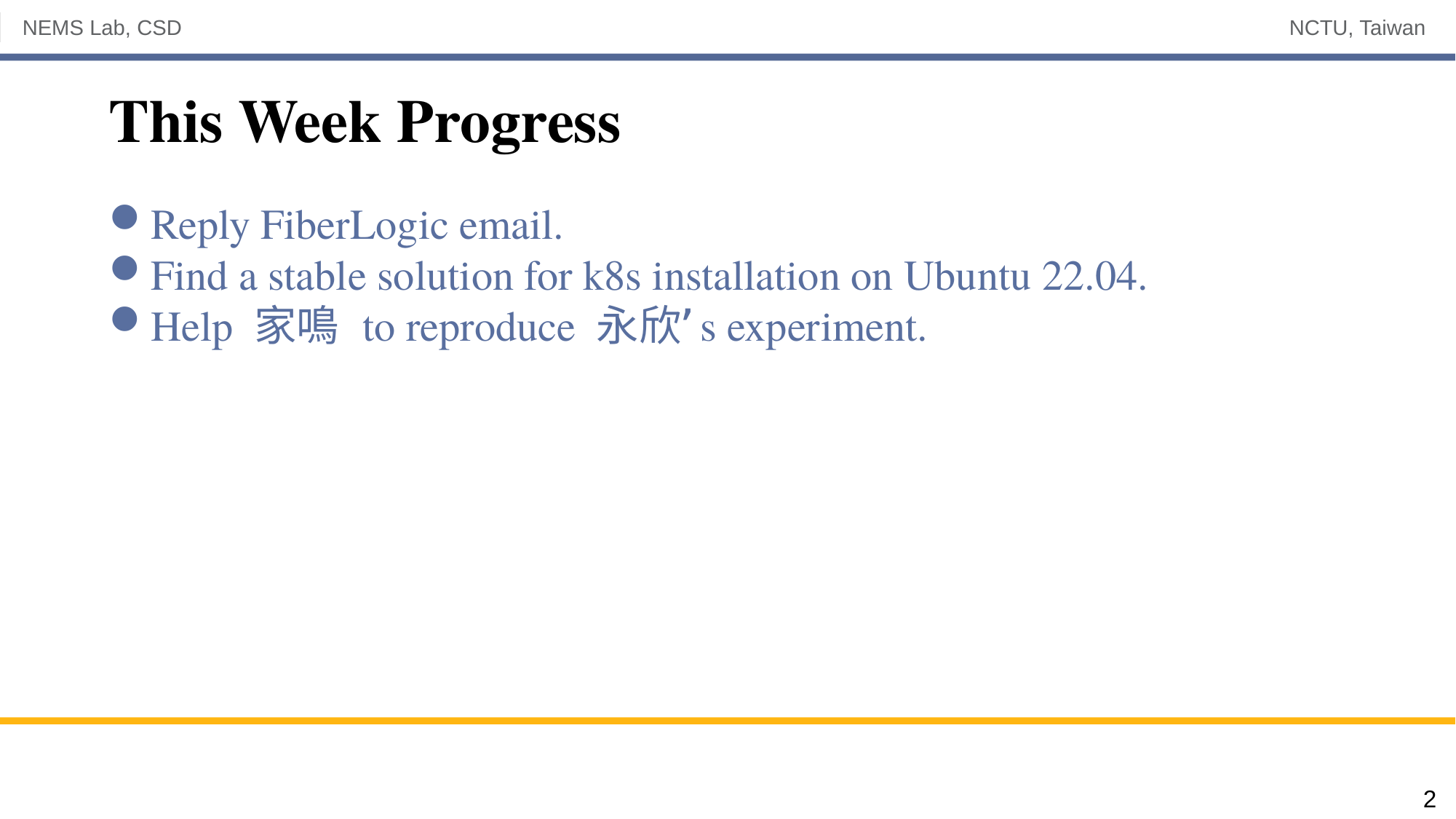

# This Week Progress
Reply FiberLogic email.
Find a stable solution for k8s installation on Ubuntu 22.04.
Help 家鳴 to reproduce 永欣’s experiment.

2